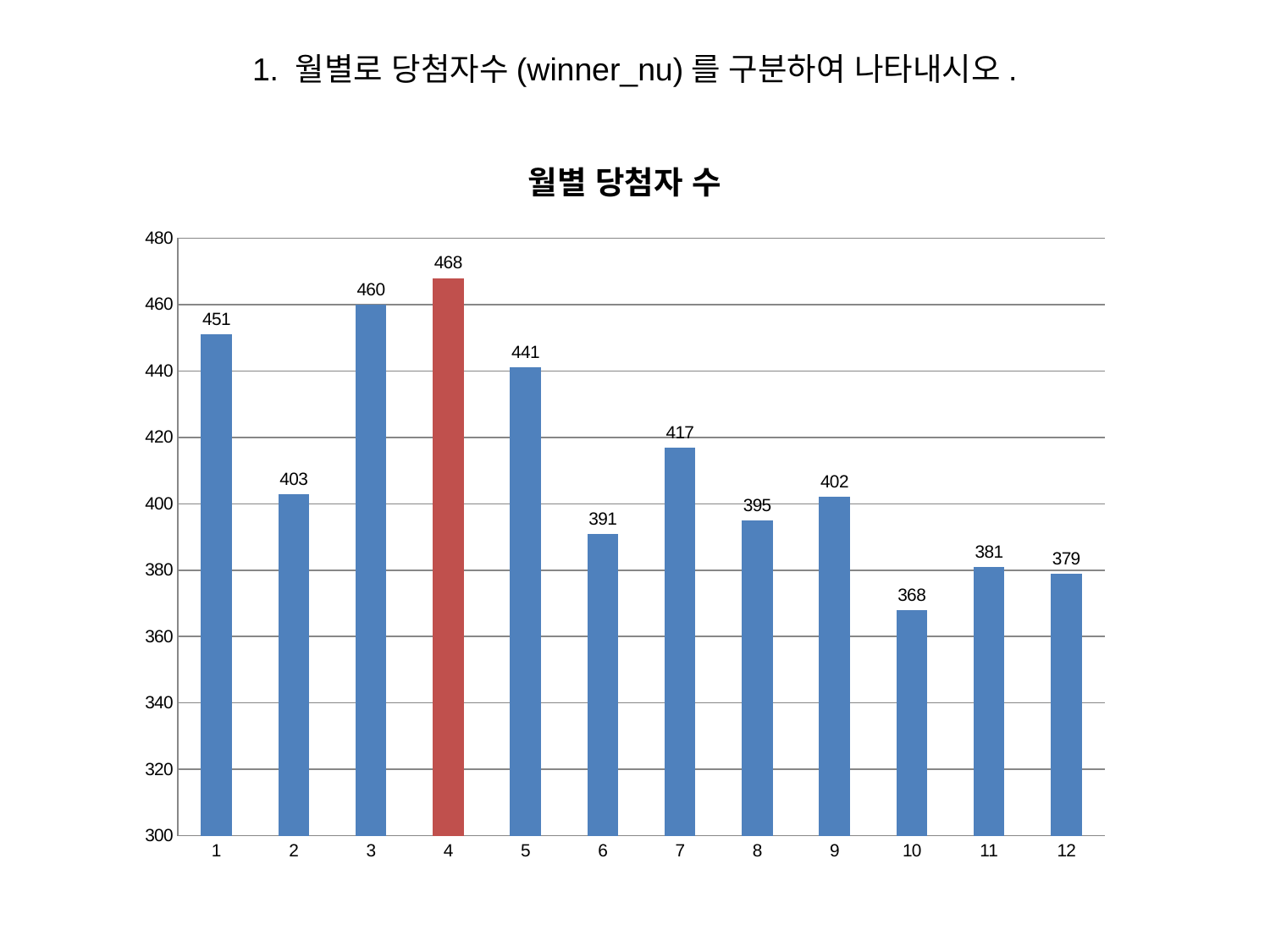

1. 월별로 당첨자수(winner_nu)를 구분하여 나타내시오.

### Chart: 월별 당첨자 수

| Category | winner_nu |
|---|---|